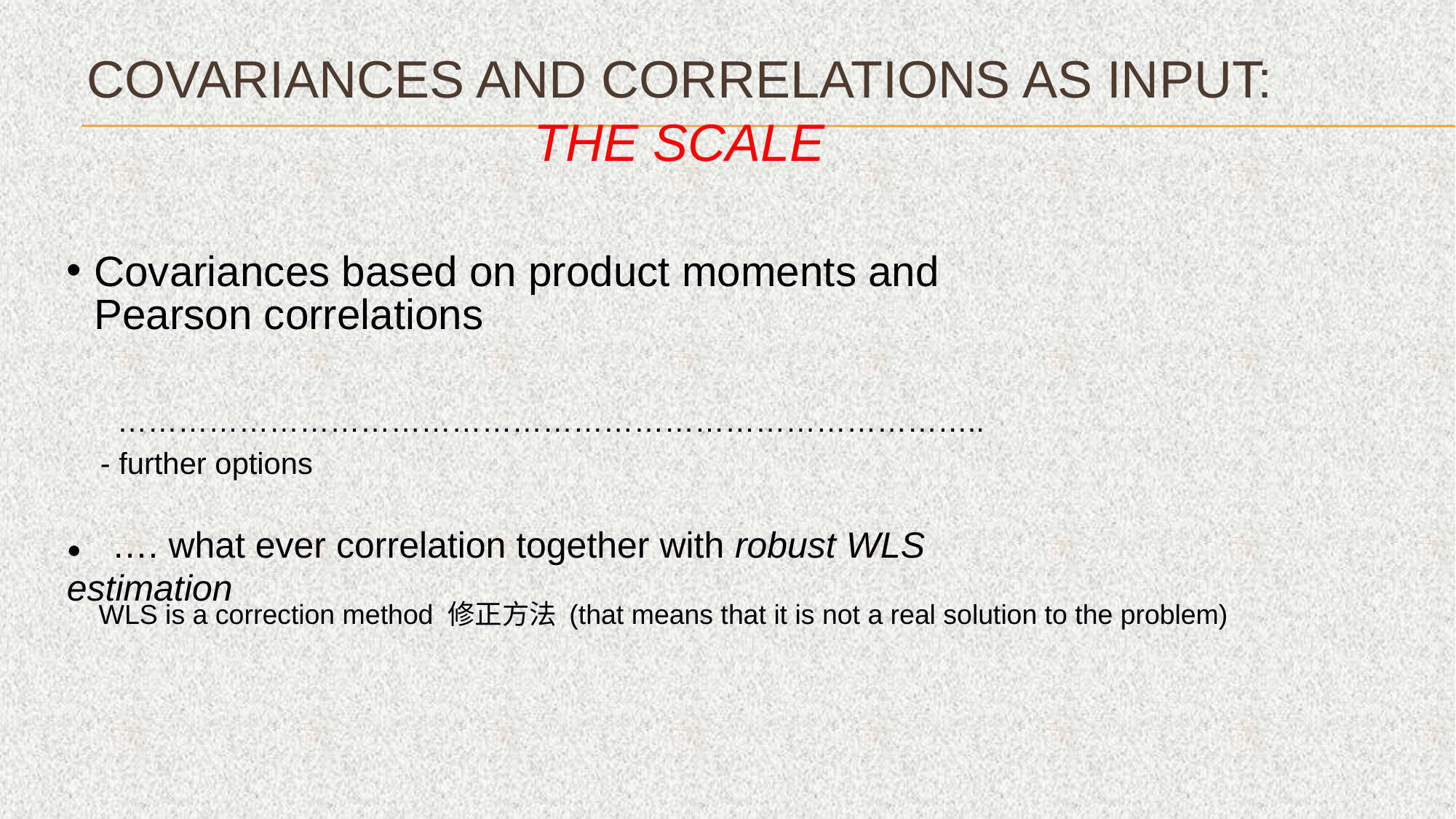

# Covariances and correlations as input: the scale
Covariances based on product moments and Pearson correlations

      …………………………………………………………………………..
     - further options

●   …. what ever correlation together with robust WLS estimation

WLS is a correction method 修正方法 (that means that it is not a real solution to the problem)